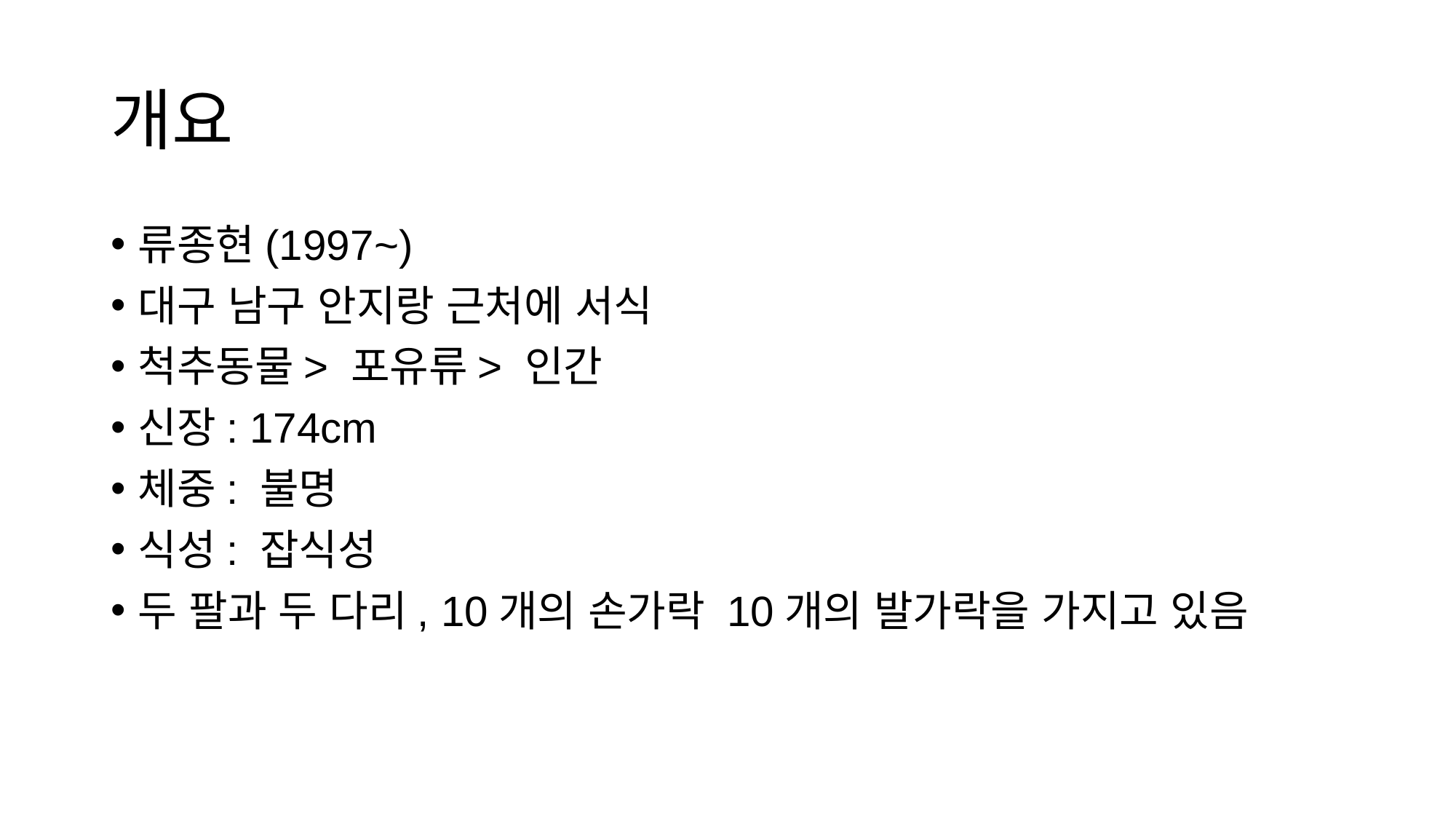

# 개요
류종현(1997~)
대구 남구 안지랑 근처에 서식
척추동물> 포유류> 인간
신장: 174cm
체중: 불명
식성: 잡식성
두 팔과 두 다리, 10개의 손가락 10개의 발가락을 가지고 있음